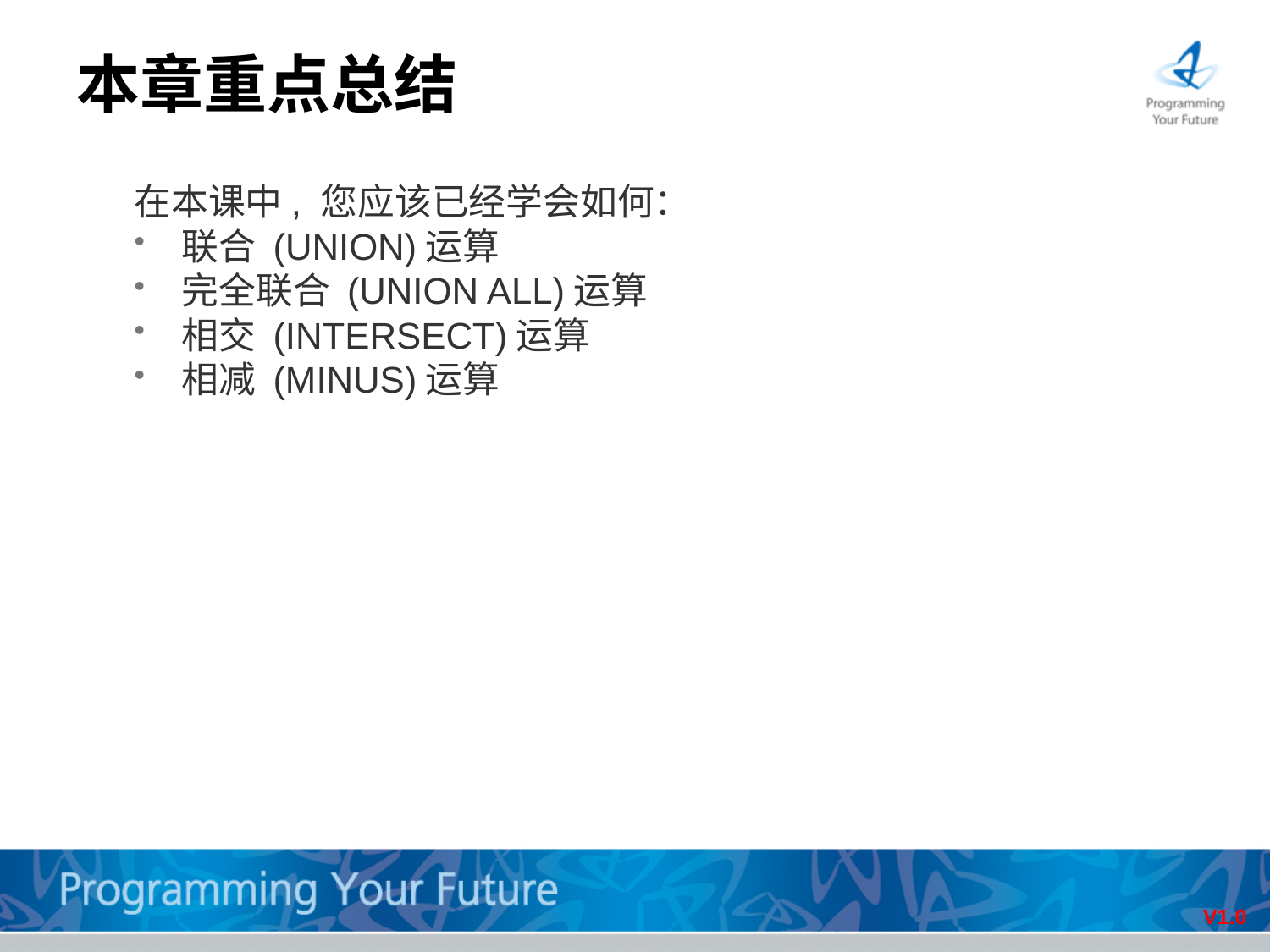

# 本章重点总结
在本课中, 您应该已经学会如何：
联合 (UNION)运算
完全联合 (UNION ALL)运算
相交 (INTERSECT)运算
相减 (MINUS)运算